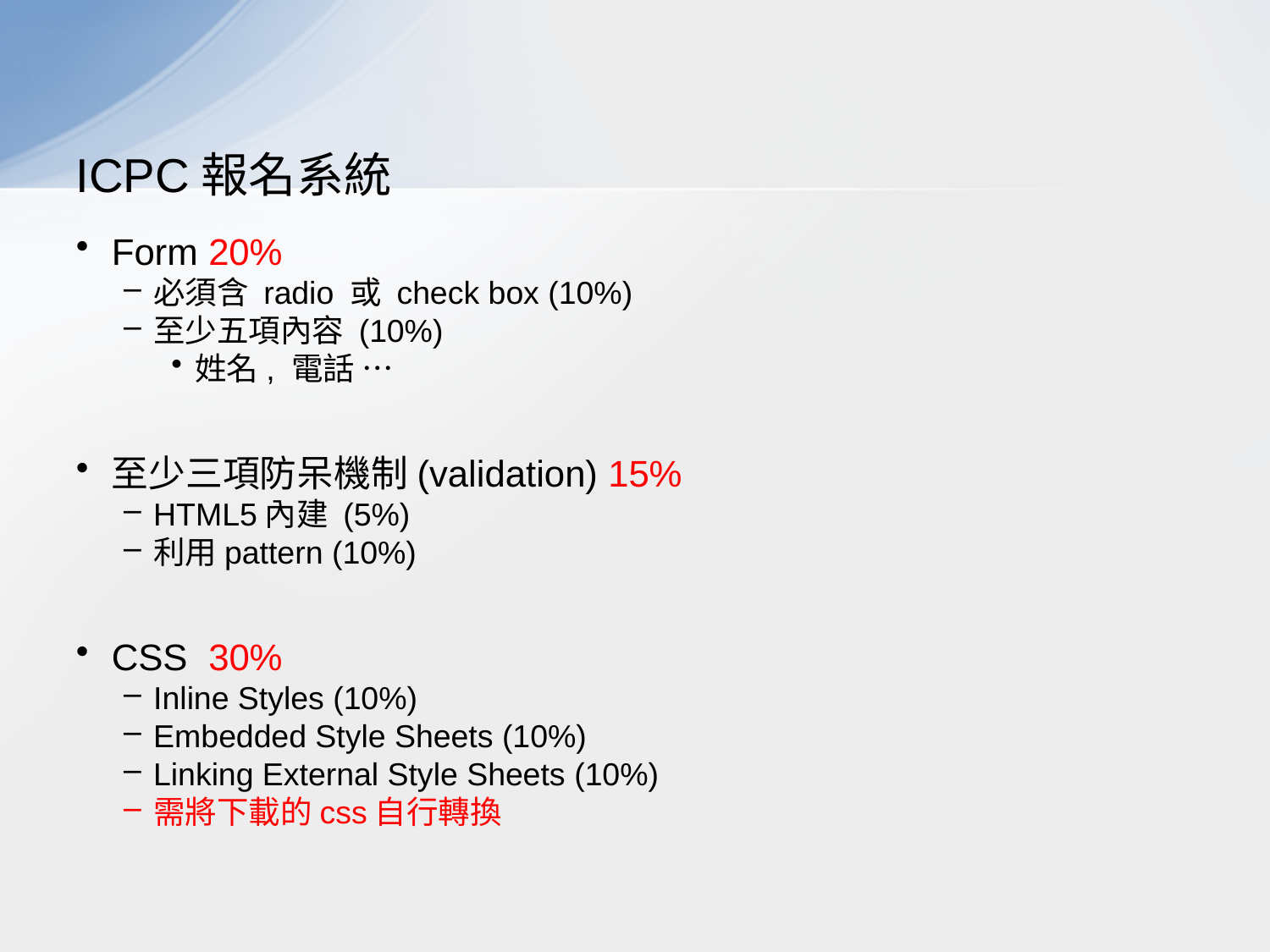

# ICPC報名系統
Form 20%
必須含 radio 或 check box (10%)
至少五項內容 (10%)
姓名, 電話 …

至少三項防呆機制(validation) 15%
HTML5內建 (5%)
利用pattern (10%)

CSS  30%
Inline Styles (10%)
Embedded Style Sheets (10%)
Linking External Style Sheets (10%)
需將下載的css自行轉換